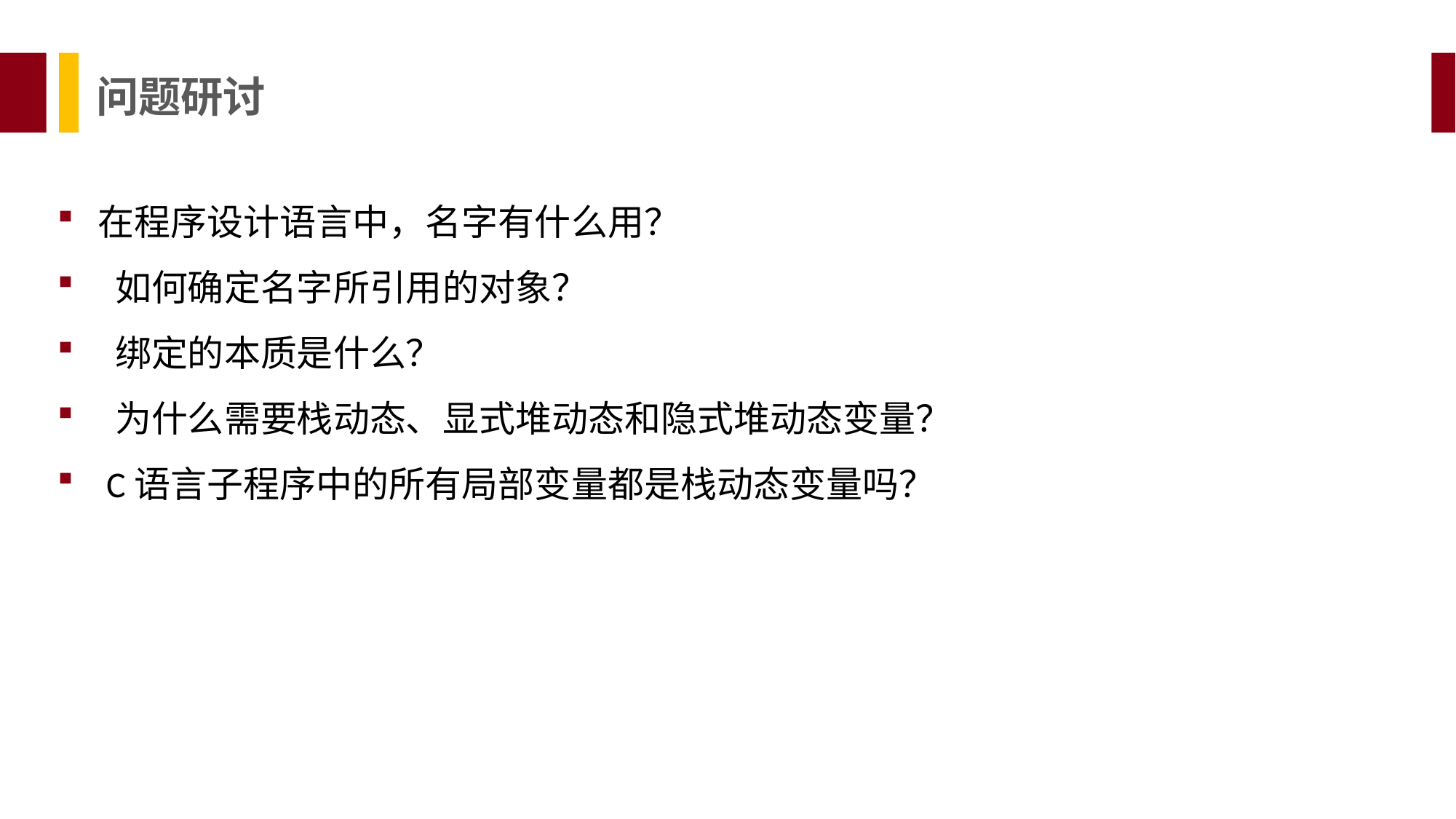

问题研讨
在程序设计语言中，名字有什么用？
 如何确定名字所引用的对象？
 绑定的本质是什么？
 为什么需要栈动态、显式堆动态和隐式堆动态变量？
 C语言子程序中的所有局部变量都是栈动态变量吗？